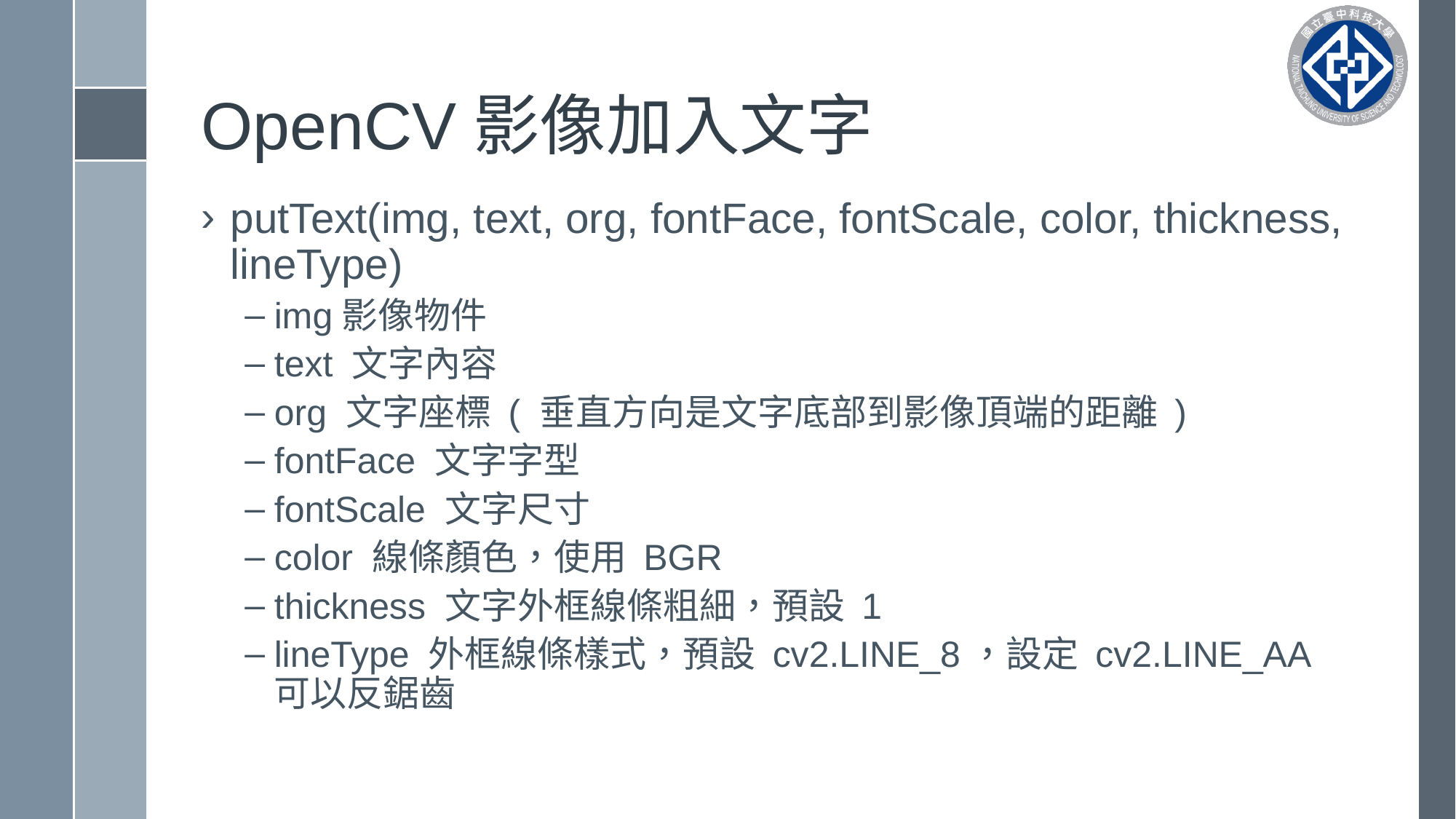

# OpenCV影像加入文字
putText(img, text, org, fontFace, fontScale, color, thickness, lineType)
img影像物件
text 文字內容
org 文字座標 ( 垂直方向是文字底部到影像頂端的距離 )
fontFace 文字字型
fontScale 文字尺寸
color 線條顏色，使用 BGR
thickness 文字外框線條粗細，預設 1
lineType 外框線條樣式，預設 cv2.LINE_8，設定 cv2.LINE_AA 可以反鋸齒